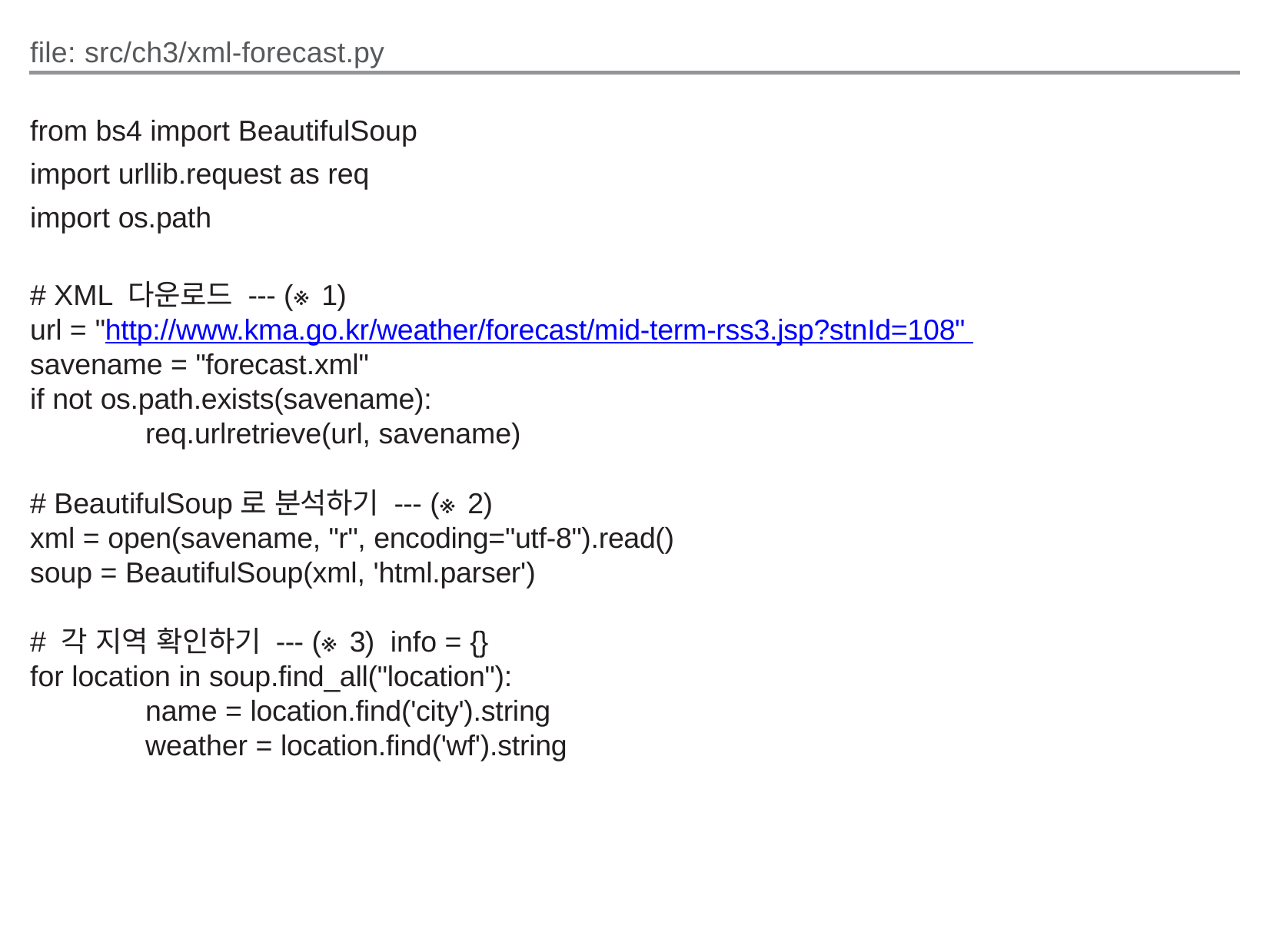

file: src/ch3/xml-forecast.py

from bs4 import BeautifulSoup
import urllib.request as req
import os.path

# XML 다운로드 --- (※1)
url = "http://www.kma.go.kr/weather/forecast/mid-term-rss3.jsp?stnId=108"
savename = "forecast.xml"
if not os.path.exists(savename):
	req.urlretrieve(url, savename)

# BeautifulSoup로 분석하기 --- (※2)
xml = open(savename, "r", encoding="utf-8").read()
soup = BeautifulSoup(xml, 'html.parser')

# 각 지역 확인하기 --- (※3)  info = {}
for location in soup.find_all("location"):
	name = location.find('city').string
	weather = location.find('wf').string